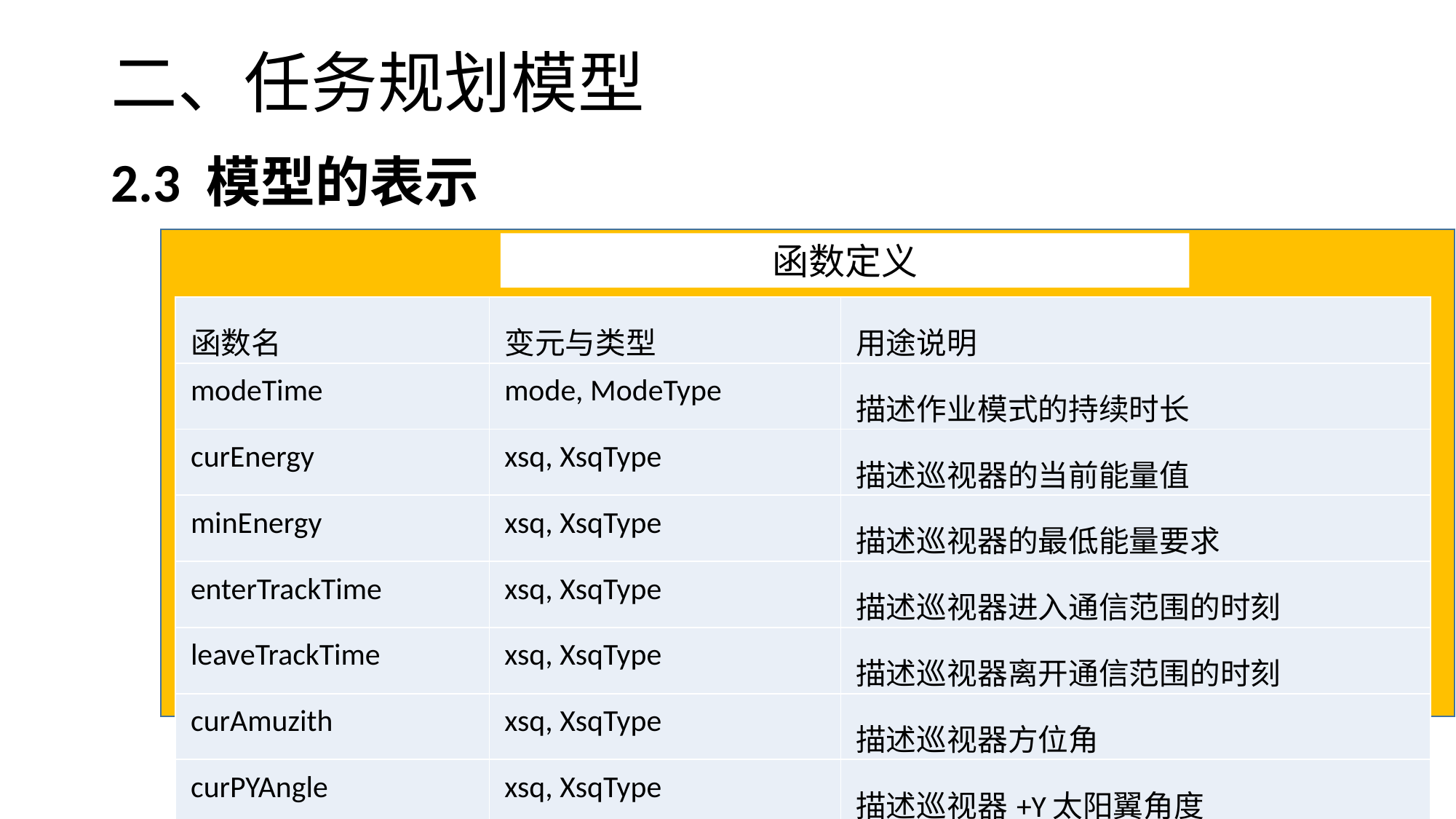

# 二、任务规划模型
2.3 模型的表示

函数定义
| 函数名 | 变元与类型 | 用途说明 |
| --- | --- | --- |
| modeTime | mode, ModeType | 描述作业模式的持续时长 |
| curEnergy | xsq, XsqType | 描述巡视器的当前能量值 |
| minEnergy | xsq, XsqType | 描述巡视器的最低能量要求 |
| enterTrackTime | xsq, XsqType | 描述巡视器进入通信范围的时刻 |
| leaveTrackTime | xsq, XsqType | 描述巡视器离开通信范围的时刻 |
| curAmuzith | xsq, XsqType | 描述巡视器方位角 |
| curPYAngle | xsq, XsqType | 描述巡视器+Y太阳翼角度 |
| curPYClamp | xsq, XsqType | 描述巡视器+Y太阳翼夹角 |
| curNYClamp | xsq, XsqType | 描述巡视器-Y太阳翼夹角 |
18